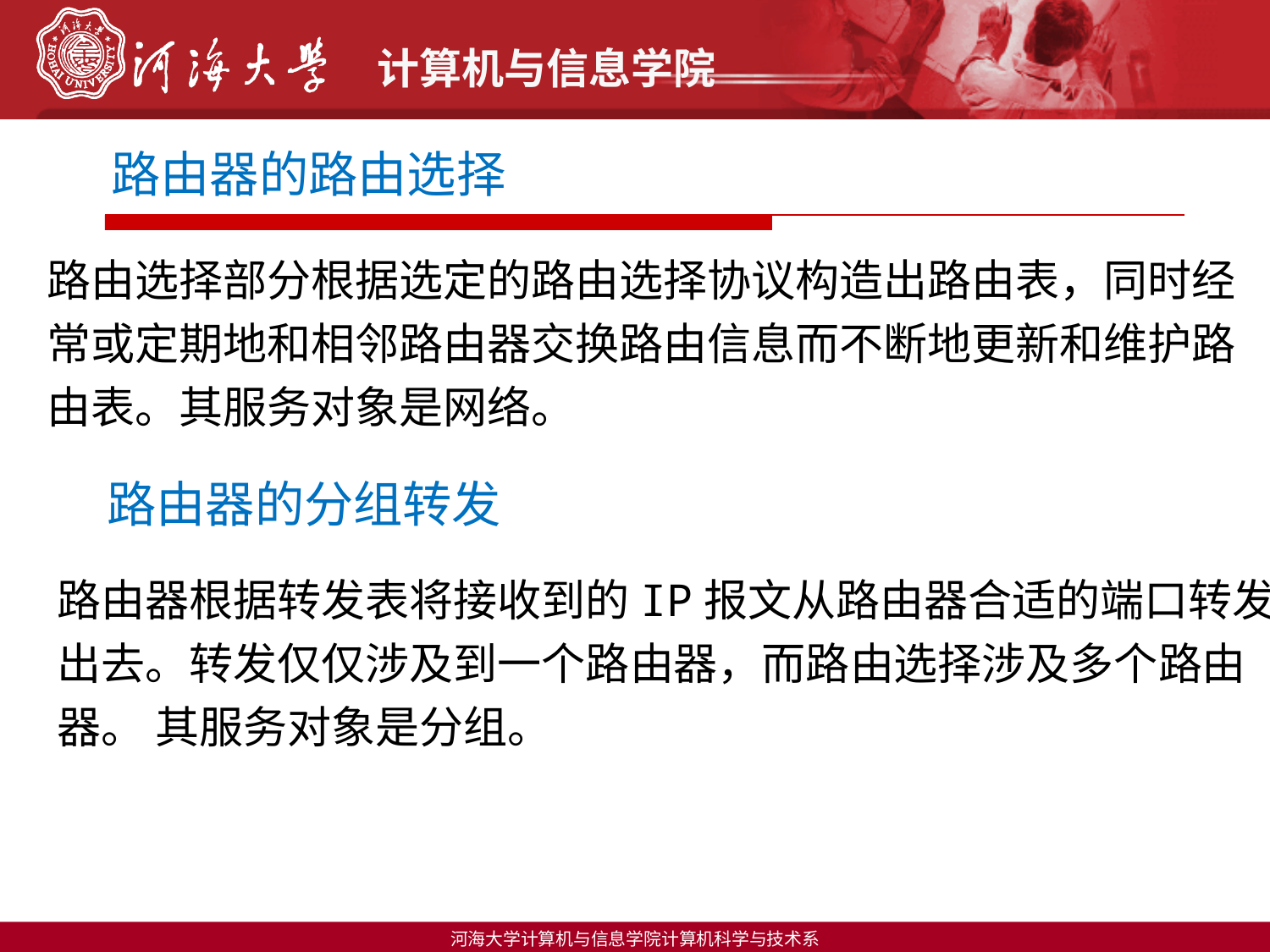

路由器的路由选择
路由选择部分根据选定的路由选择协议构造出路由表，同时经常或定期地和相邻路由器交换路由信息而不断地更新和维护路由表。其服务对象是网络。
路由器的分组转发
路由器根据转发表将接收到的IP报文从路由器合适的端口转发出去。转发仅仅涉及到一个路由器，而路由选择涉及多个路由器。 其服务对象是分组。